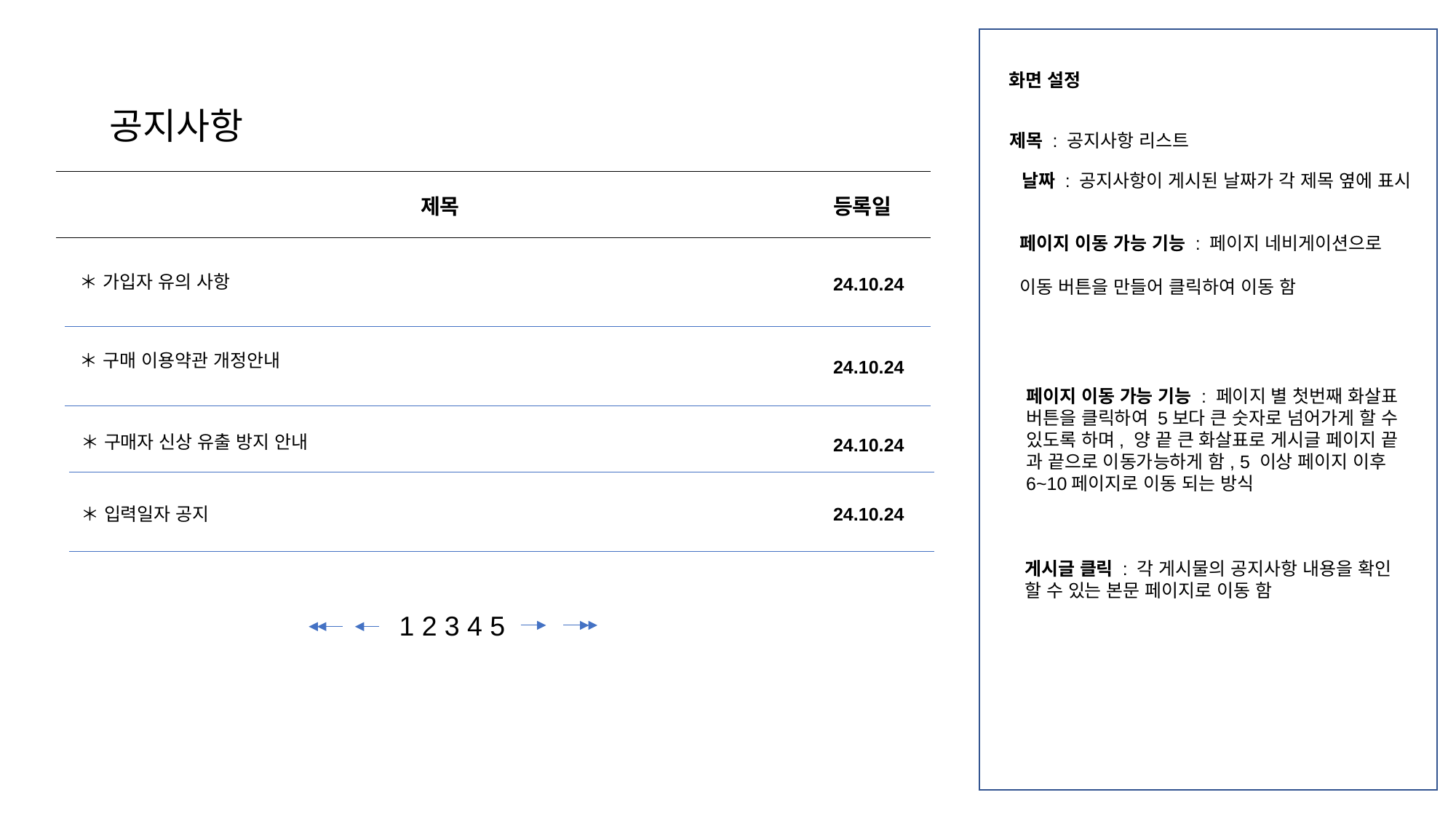

화면 설정
공지사항
제목 : 공지사항 리스트
날짜 : 공지사항이 게시된 날짜가 각 제목 옆에 표시
제목
등록일
페이지 이동 가능 기능 : 페이지 네비게이션으로

이동 버튼을 만들어 클릭하여 이동 함
＊ 가입자 유의 사항
24.10.24
＊ 구매 이용약관 개정안내
24.10.24
페이지 이동 가능 기능 : 페이지 별 첫번째 화살표
버튼을 클릭하여 5보다 큰 숫자로 넘어가게 할 수
있도록 하며, 양 끝 큰 화살표로 게시글 페이지 끝
과 끝으로 이동가능하게 함, 5 이상 페이지 이후
6~10페이지로 이동 되는 방식
＊ 구매자 신상 유출 방지 안내
24.10.24
＊ 입력일자 공지
24.10.24
게시글 클릭 : 각 게시물의 공지사항 내용을 확인
할 수 있는 본문 페이지로 이동 함
1 2 3 4 5